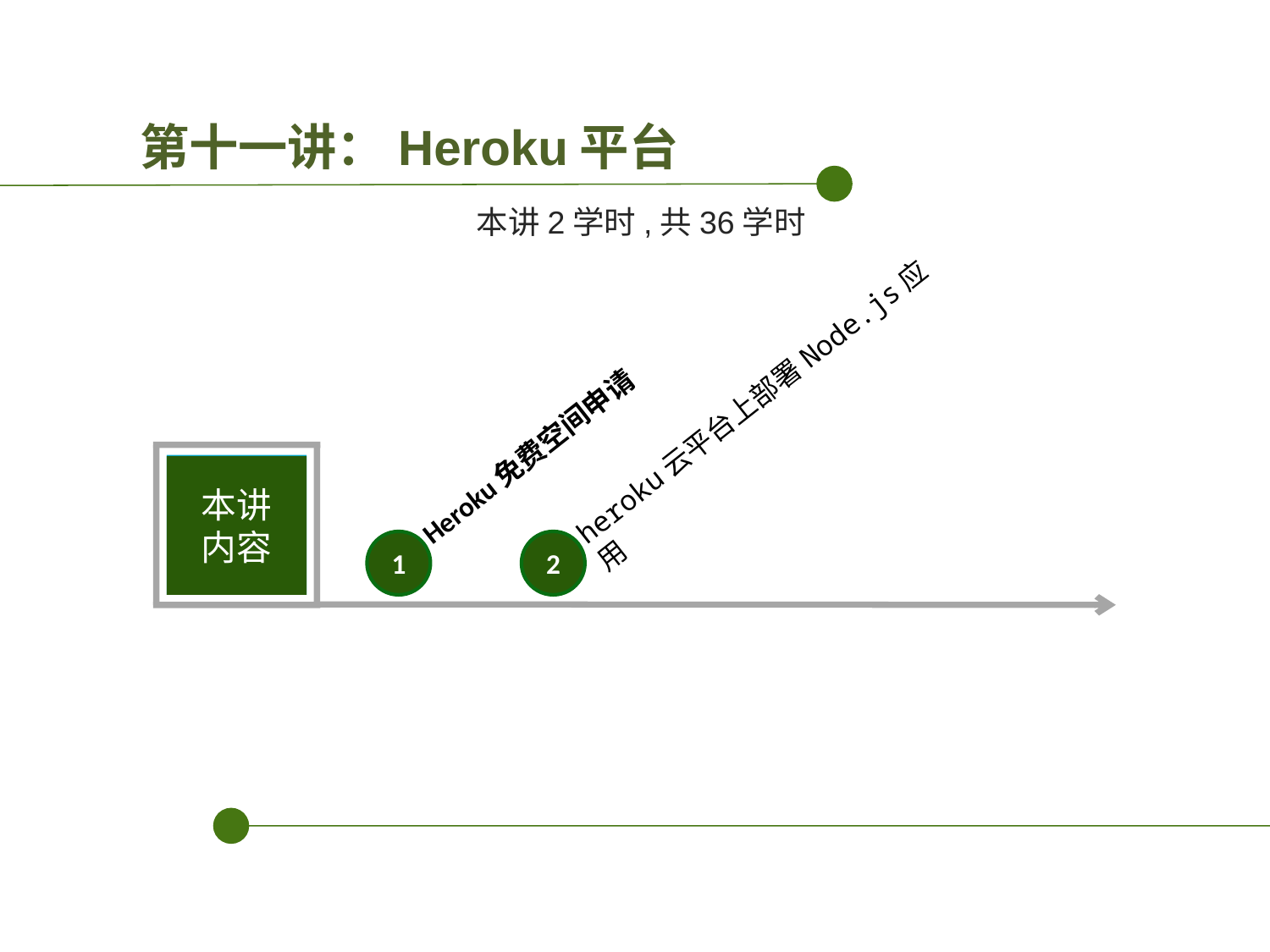

第十一讲：Heroku平台

本讲2学时,共36学时

heroku云平台上部署Node.js应用
2
Heroku免费空间申请
1

培训机构
本讲
内容